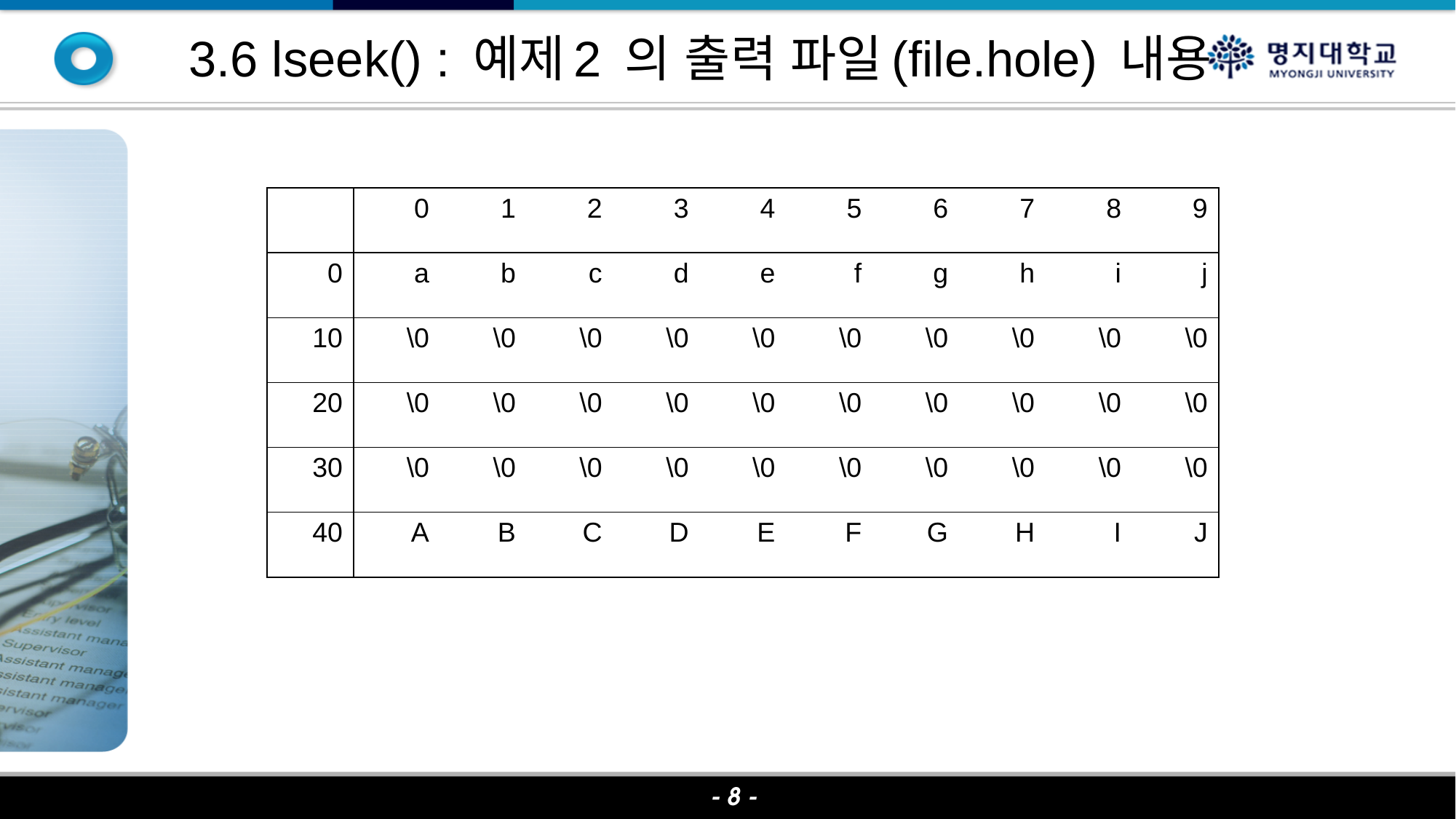

3.6 lseek() : 예제2 의 출력 파일(file.hole) 내용
|  | 0 | 1 | 2 | 3 | 4 | 5 | 6 | 7 | 8 | 9 |
| --- | --- | --- | --- | --- | --- | --- | --- | --- | --- | --- |
| 0 | a | b | c | d | e | f | g | h | i | j |
| 10 | \0 | \0 | \0 | \0 | \0 | \0 | \0 | \0 | \0 | \0 |
| 20 | \0 | \0 | \0 | \0 | \0 | \0 | \0 | \0 | \0 | \0 |
| 30 | \0 | \0 | \0 | \0 | \0 | \0 | \0 | \0 | \0 | \0 |
| 40 | A | B | C | D | E | F | G | H | I | J |
- 8 -